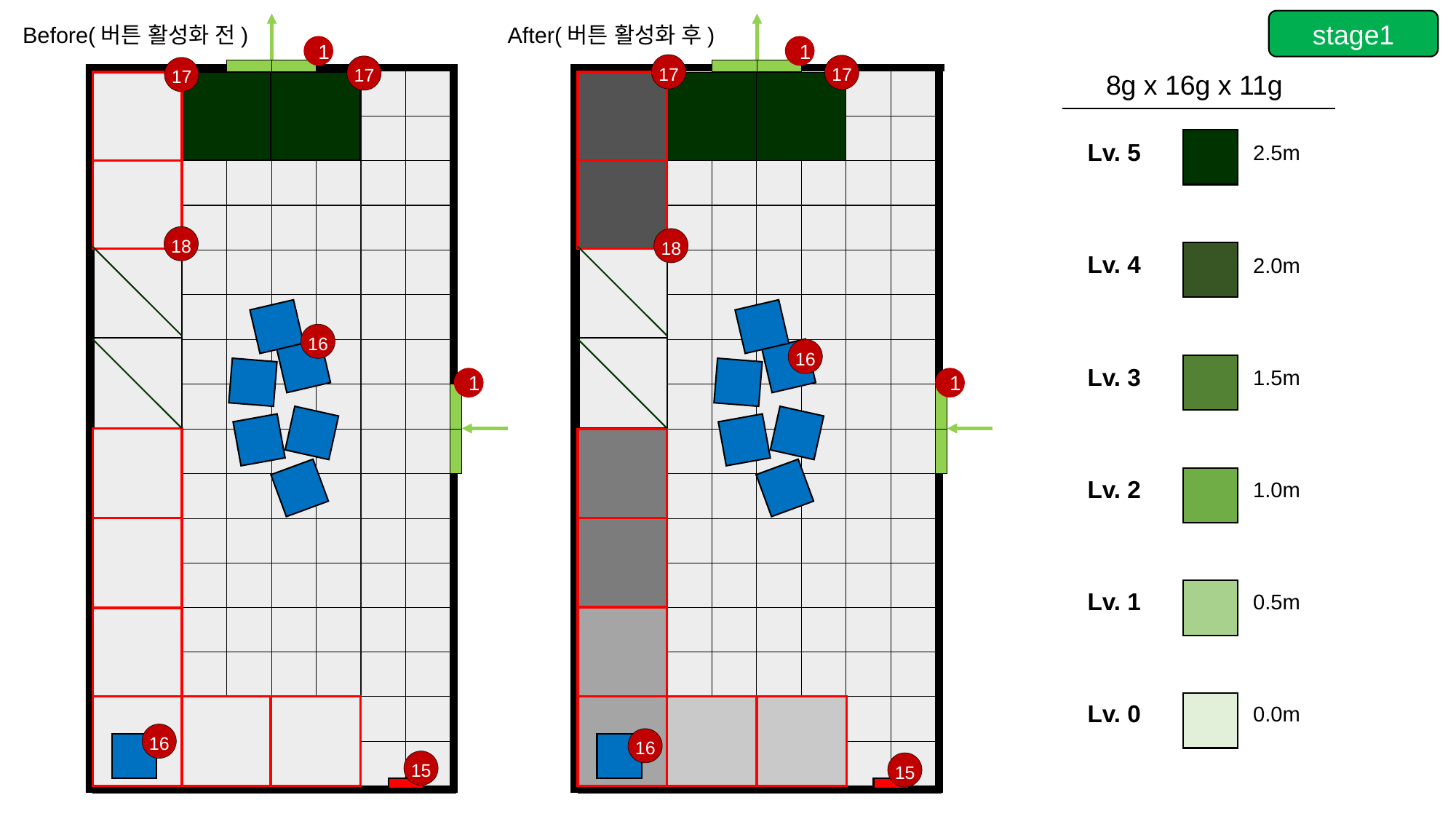

stage1

Before(버튼 활성화 전)
1
1

After(버튼 활성화 후)
1
1
17

17

17

17

8g x 16g x 11g

Lv. 5
2.5m
Lv. 4
2.0m
Lv. 3
1.5m
Lv. 2
1.0m
Lv. 1
0.5m
Lv. 0
0.0m
18

18

16

16

16

16

15

15